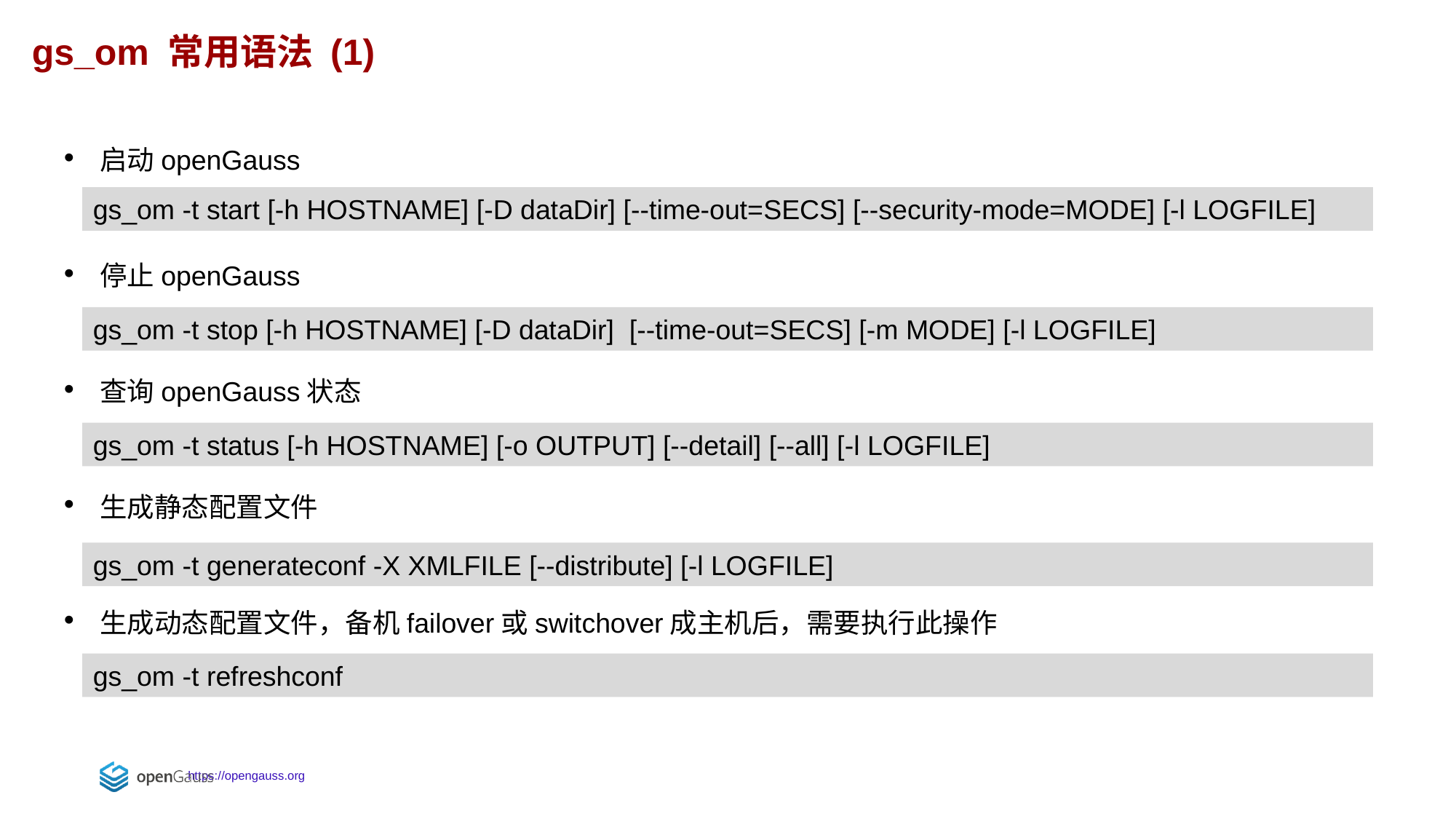

gs_om 常用语法 (1)
启动openGauss

停止openGauss

查询openGauss状态

生成静态配置文件

生成动态配置文件，备机failover或switchover成主机后，需要执行此操作

gs_om -t start [-h HOSTNAME] [-D dataDir] [--time-out=SECS] [--security-mode=MODE] [-l LOGFILE]
gs_om -t stop [-h HOSTNAME] [-D dataDir]  [--time-out=SECS] [-m MODE] [-l LOGFILE]
gs_om -t status [-h HOSTNAME] [-o OUTPUT] [--detail] [--all] [-l LOGFILE]
gs_om -t generateconf -X XMLFILE [--distribute] [-l LOGFILE]
gs_om -t refreshconf